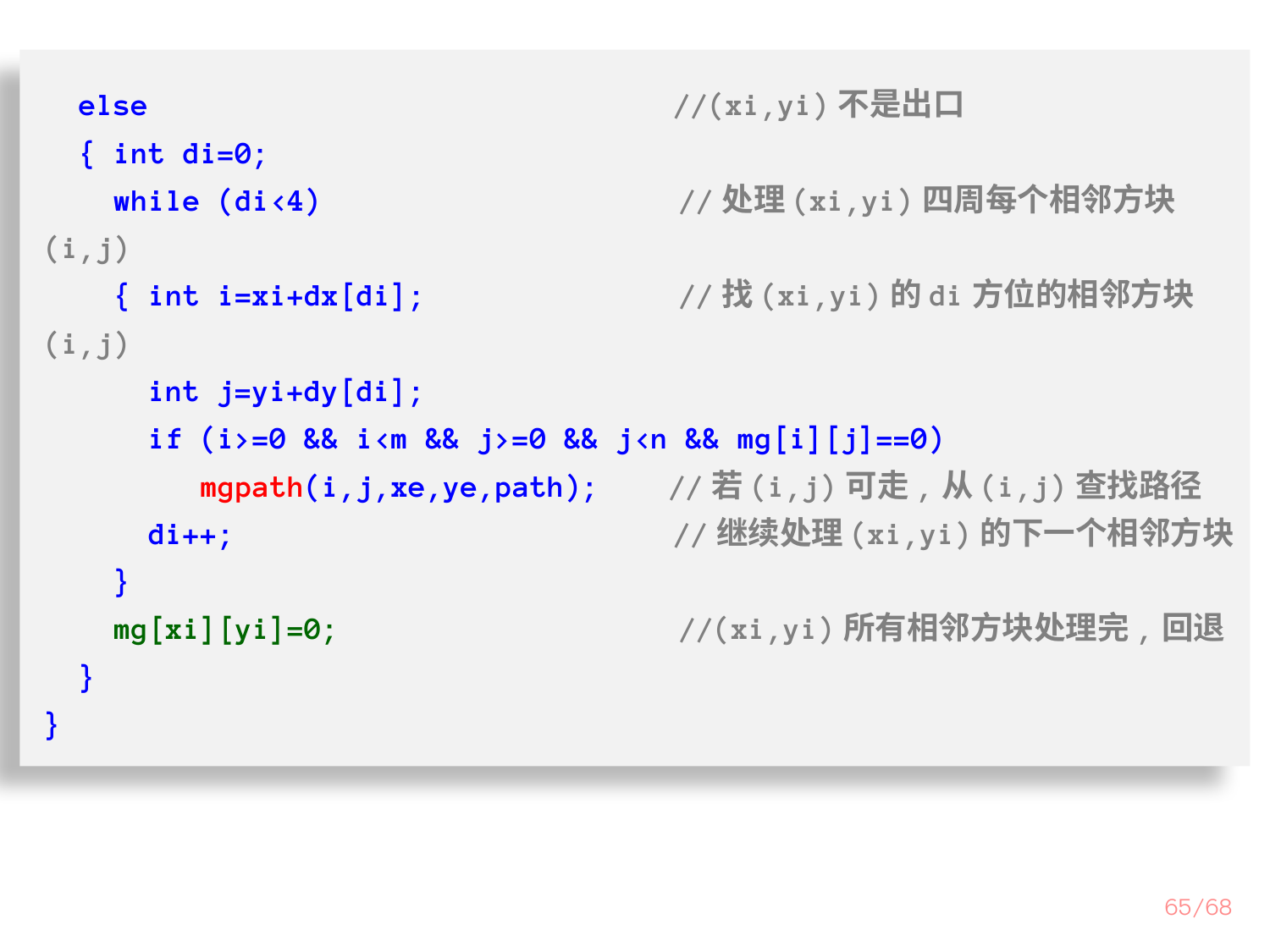

else				       //(xi,yi)不是出口
  { int di=0;
    while (di<4)			//处理(xi,yi)四周每个相邻方块(i,j)
    { int i=xi+dx[di];		//找(xi,yi)的di方位的相邻方块(i,j)
      int j=yi+dy[di];
      if (i>=0 && i<m && j>=0 && j<n && mg[i][j]==0)
         mgpath(i,j,xe,ye,path);    //若(i,j)可走,从(i,j)查找路径
      di++;			       //继续处理(xi,yi)的下一个相邻方块
    }
    mg[xi][yi]=0;			//(xi,yi)所有相邻方块处理完,回退
  }
}
65/68